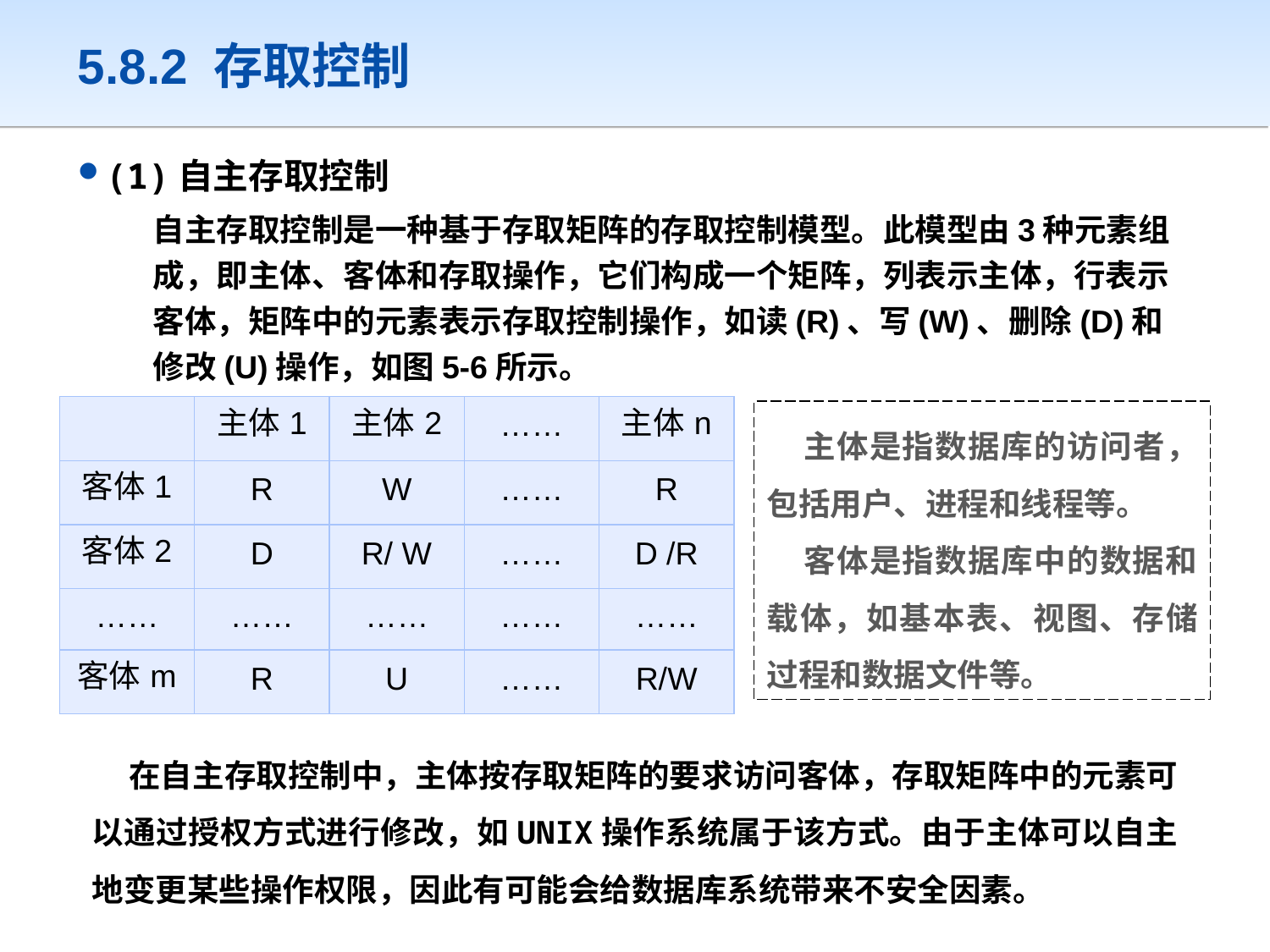

# 5.8.2 存取控制
(1)自主存取控制
	自主存取控制是一种基于存取矩阵的存取控制模型。此模型由3种元素组成，即主体、客体和存取操作，它们构成一个矩阵，列表示主体，行表示客体，矩阵中的元素表示存取控制操作，如读(R)、写(W)、删除(D)和修改(U)操作，如图5-6所示。

|  | 主体1 | 主体2 | …… | 主体n |
| --- | --- | --- | --- | --- |
| 客体1 | R | W | …… | R |
| 客体2 | D | R/ W | …… | D /R |
| …… | …… | …… | …… | …… |
| 客体m | R | U | …… | R/W |
主体是指数据库的访问者，包括用户、进程和线程等。
客体是指数据库中的数据和载体，如基本表、视图、存储过程和数据文件等。
在自主存取控制中，主体按存取矩阵的要求访问客体，存取矩阵中的元素可以通过授权方式进行修改，如UNIX操作系统属于该方式。由于主体可以自主地变更某些操作权限，因此有可能会给数据库系统带来不安全因素。